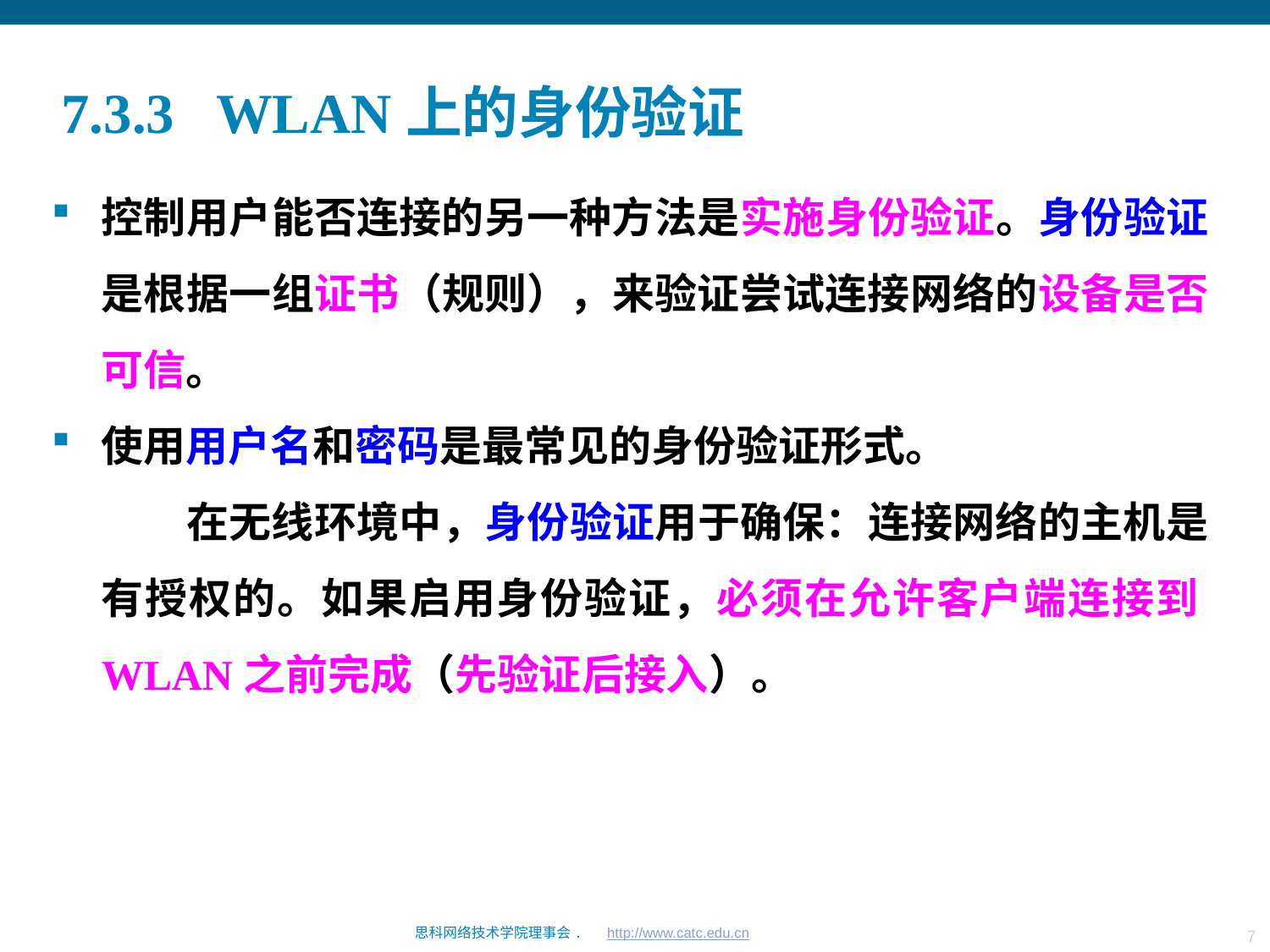

7.3.3   WLAN上的身份验证
控制用户能否连接的另一种方法是实施身份验证。身份验证是根据一组证书（规则），来验证尝试连接网络的设备是否可信。
使用用户名和密码是最常见的身份验证形式。
在无线环境中，身份验证用于确保：连接网络的主机是有授权的。如果启用身份验证，必须在允许客户端连接到WLAN之前完成（先验证后接入）。